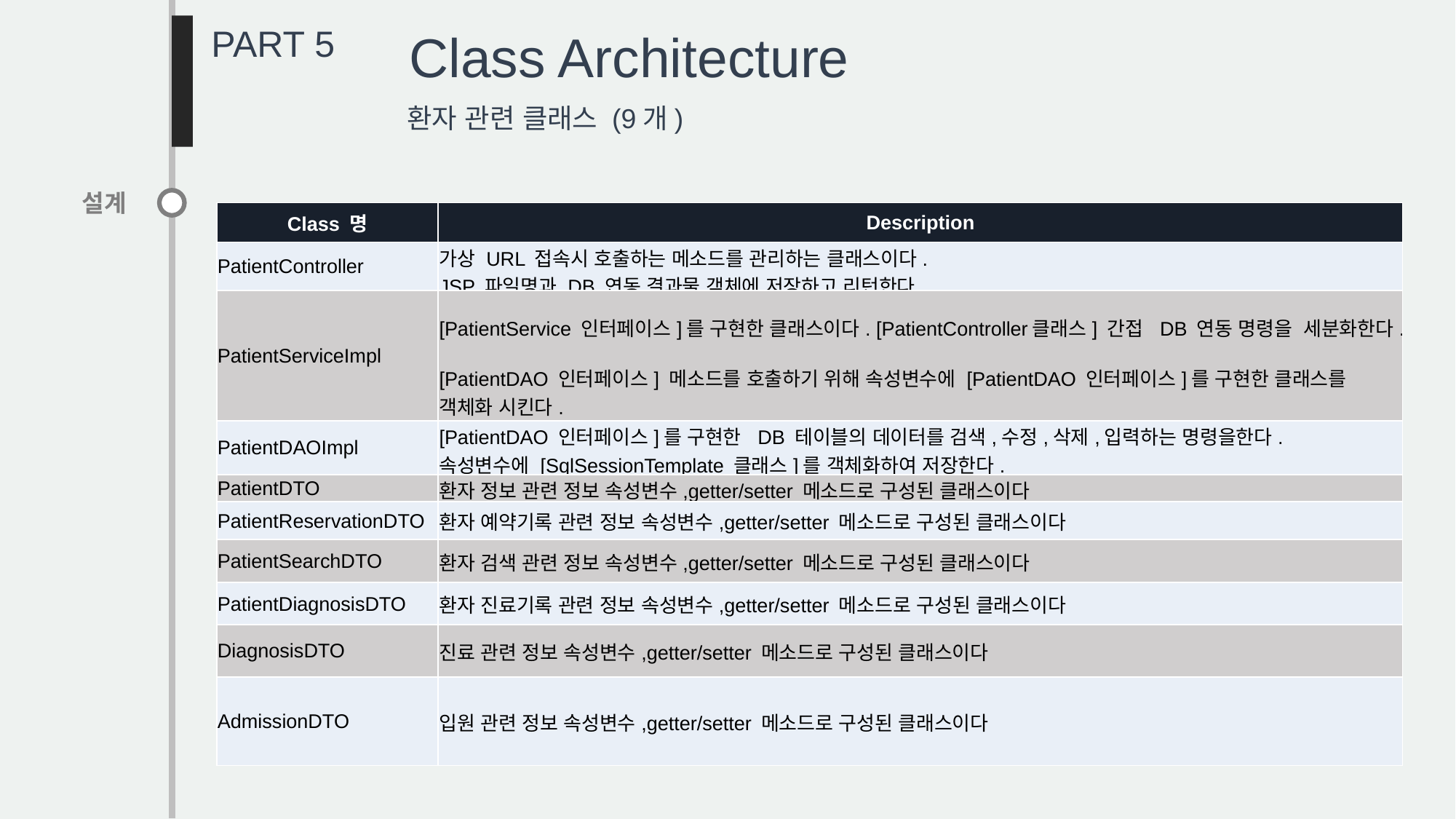

PART 5
Class Architecture
환자 관련 클래스 (9개)
설계

| Class 명 | Description |
| --- | --- |
| PatientController | 가상 URL 접속시 호출하는 메소드를 관리하는 클래스이다. JSP 파일명과 DB 연동 결과물 객체에 저장하고 리턴한다. |
| PatientServiceImpl | [PatientService 인터페이스]를 구현한 클래스이다. [PatientController클래스] 간접 DB 연동 명령을 세분화한다. [PatientDAO 인터페이스] 메소드를 호출하기 위해 속성변수에 [PatientDAO 인터페이스]를 구현한 클래스를 객체화 시킨다. |
| PatientDAOImpl | [PatientDAO 인터페이스]를 구현한 DB 테이블의 데이터를 검색,수정,삭제,입력하는 명령을한다. 속성변수에 [SqlSessionTemplate 클래스]를 객체화하여 저장한다. |
| PatientDTO | 환자 정보 관련 정보 속성변수,getter/setter 메소드로 구성된 클래스이다 |
| PatientReservationDTO | 환자 예약기록 관련 정보 속성변수,getter/setter 메소드로 구성된 클래스이다 |
| PatientSearchDTO | 환자 검색 관련 정보 속성변수,getter/setter 메소드로 구성된 클래스이다 |
| PatientDiagnosisDTO | 환자 진료기록 관련 정보 속성변수,getter/setter 메소드로 구성된 클래스이다 |
| DiagnosisDTO | 진료 관련 정보 속성변수,getter/setter 메소드로 구성된 클래스이다 |
| AdmissionDTO | 입원 관련 정보 속성변수,getter/setter 메소드로 구성된 클래스이다 |